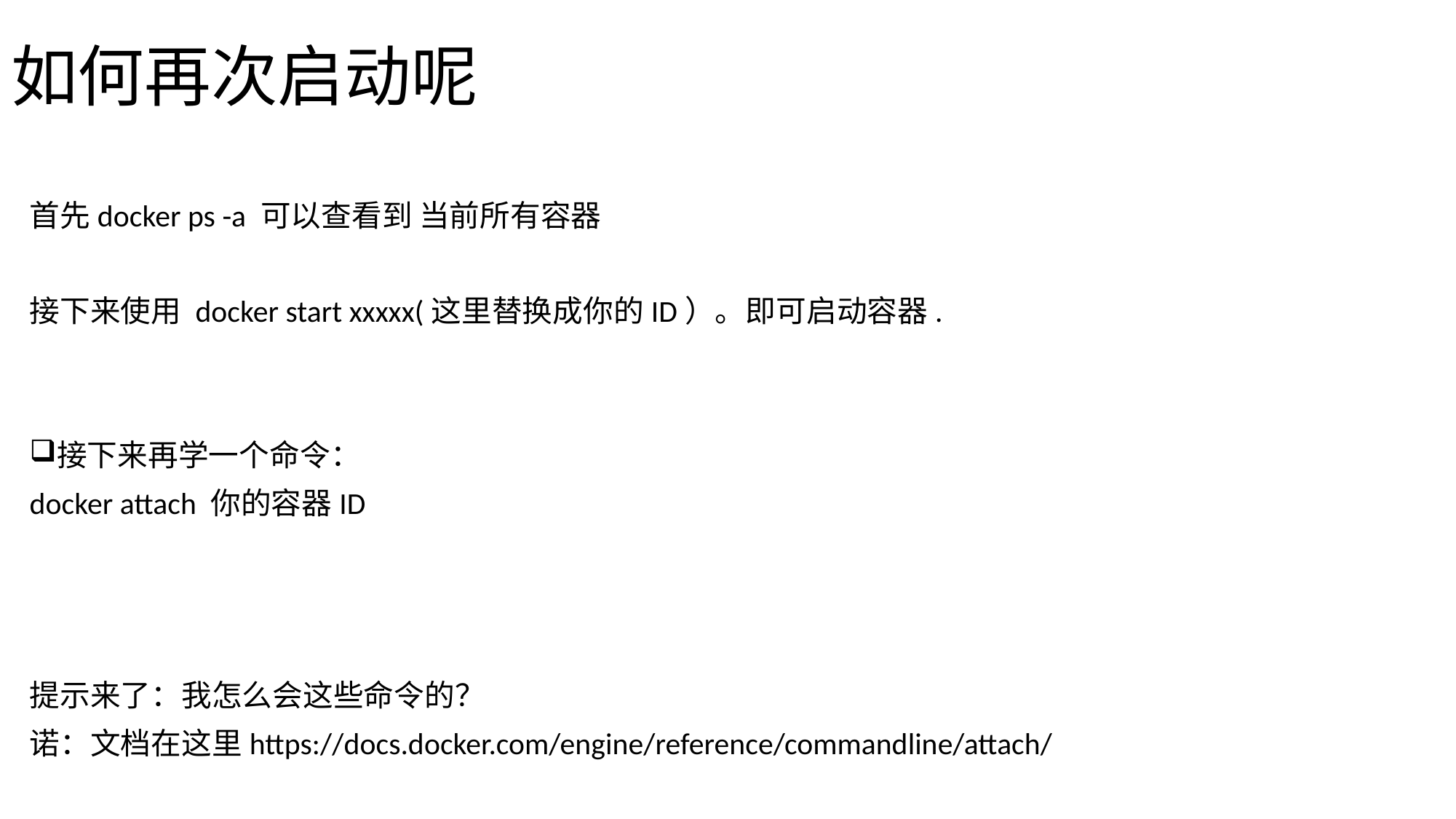

# 如何再次启动呢
首先docker ps -a 可以查看到 当前所有容器

接下来使用 docker start xxxxx(这里替换成你的ID）。即可启动容器.

接下来再学一个命令：
docker attach 你的容器ID

提示来了：我怎么会这些命令的？
诺：文档在这里https://docs.docker.com/engine/reference/commandline/attach/